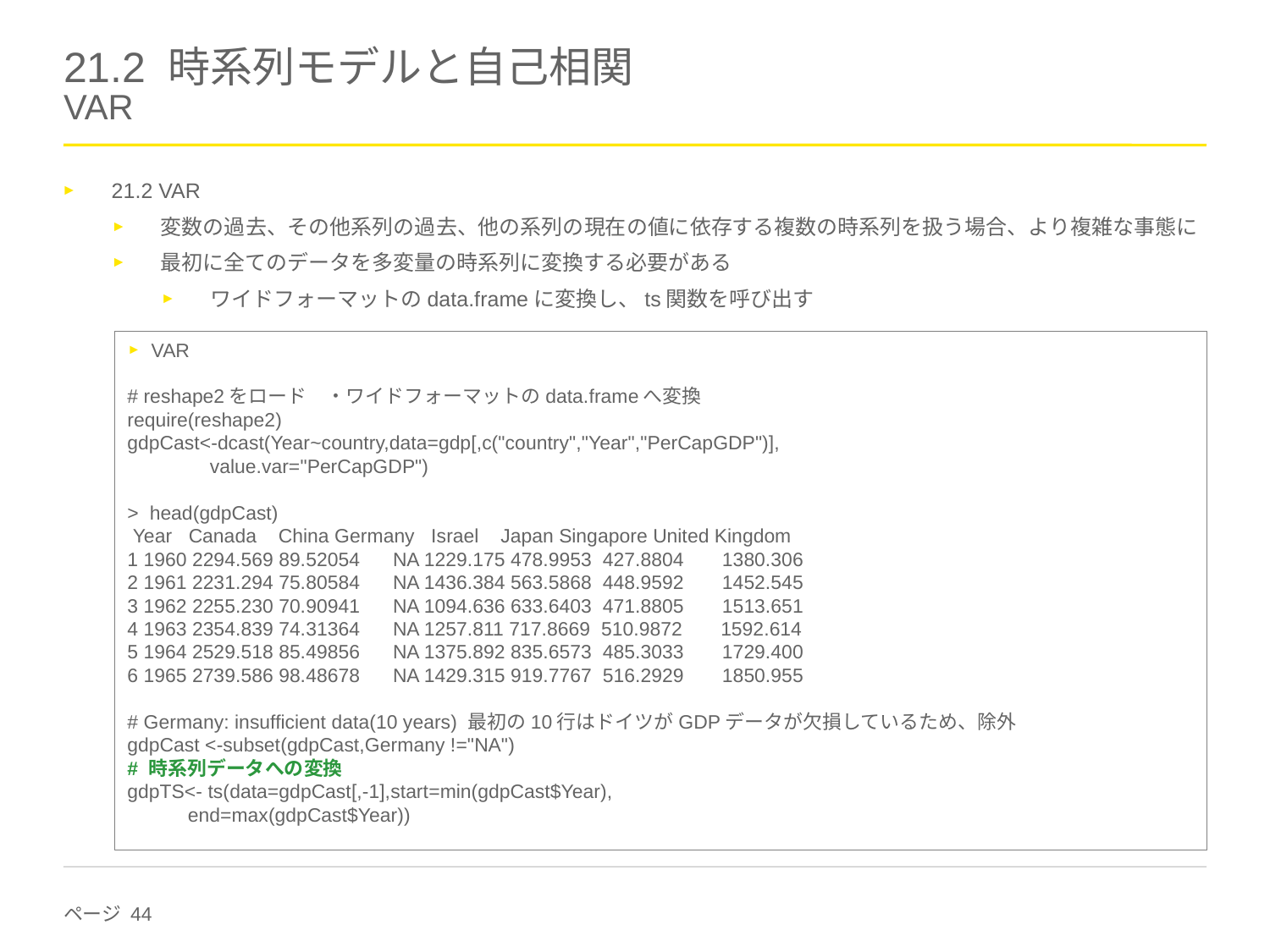

# 21.2 時系列モデルと自己相関 VAR
21.2 VAR
変数の過去、その他系列の過去、他の系列の現在の値に依存する複数の時系列を扱う場合、より複雑な事態に
最初に全てのデータを多変量の時系列に変換する必要がある
ワイドフォーマットのdata.frameに変換し、ts関数を呼び出す
VAR

# reshape2をロード　・ワイドフォーマットのdata.frameへ変換
require(reshape2)
gdpCast<-dcast(Year~country,data=gdp[,c("country","Year","PerCapGDP")],
               value.var="PerCapGDP")

>  head(gdpCast)
 Year   Canada    China Germany   Israel    Japan Singapore United Kingdom
1 1960 2294.569 89.52054      NA 1229.175 478.9953  427.8804       1380.306
2 1961 2231.294 75.80584      NA 1436.384 563.5868  448.9592       1452.545
3 1962 2255.230 70.90941      NA 1094.636 633.6403  471.8805       1513.651
4 1963 2354.839 74.31364      NA 1257.811 717.8669  510.9872       1592.614
5 1964 2529.518 85.49856      NA 1375.892 835.6573  485.3033       1729.400
6 1965 2739.586 98.48678      NA 1429.315 919.7767  516.2929       1850.955

# Germany: insufficient data(10 years) 最初の10行はドイツがGDPデータが欠損しているため、除外
gdpCast <-subset(gdpCast,Germany !="NA")
# 時系列データへの変換
gdpTS<- ts(data=gdpCast[,-1],start=min(gdpCast$Year),
           end=max(gdpCast$Year))